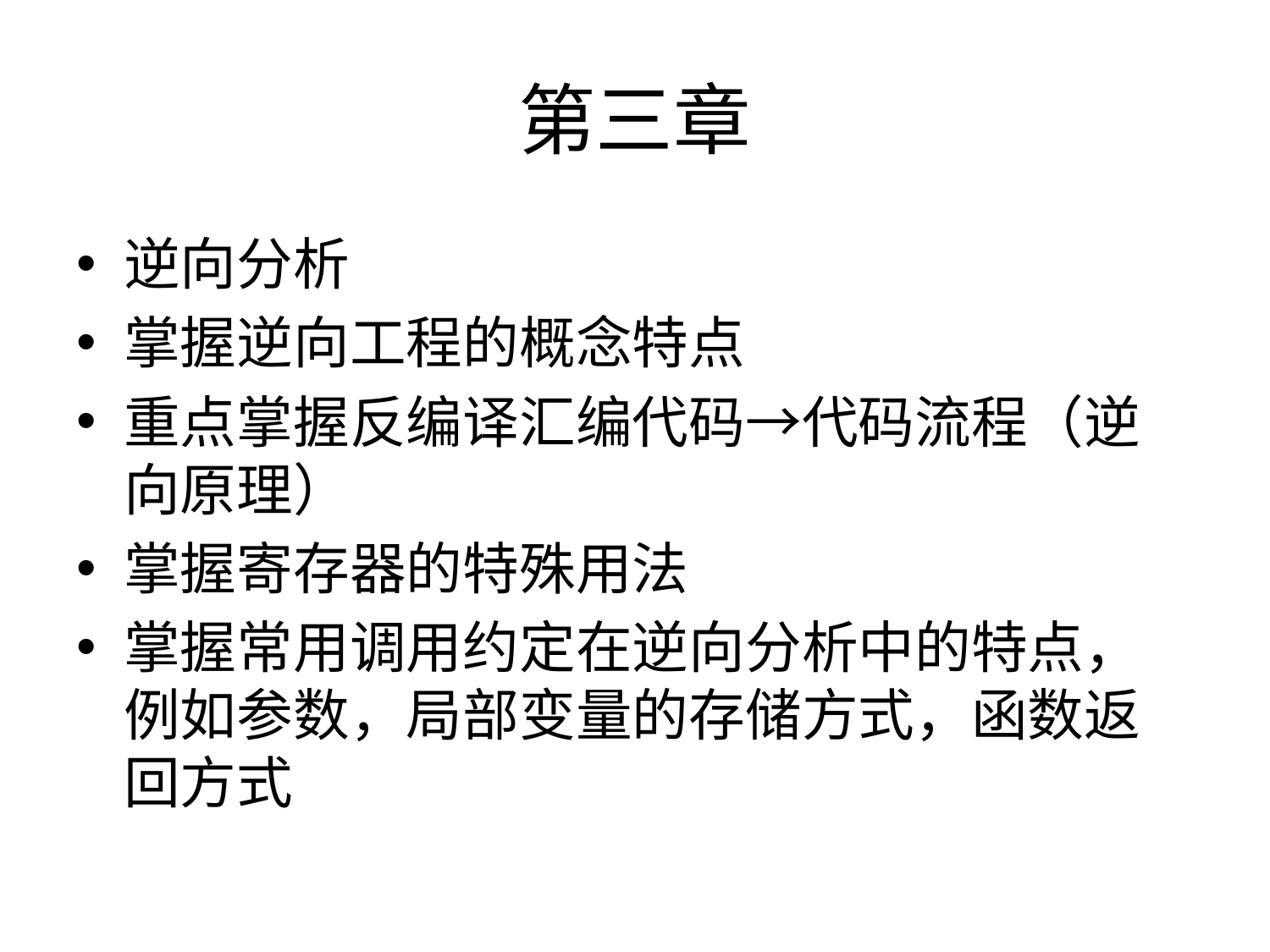

# 第三章
逆向分析
掌握逆向工程的概念特点
重点掌握反编译汇编代码→代码流程（逆向原理）
掌握寄存器的特殊用法
掌握常用调用约定在逆向分析中的特点，例如参数，局部变量的存储方式，函数返回方式